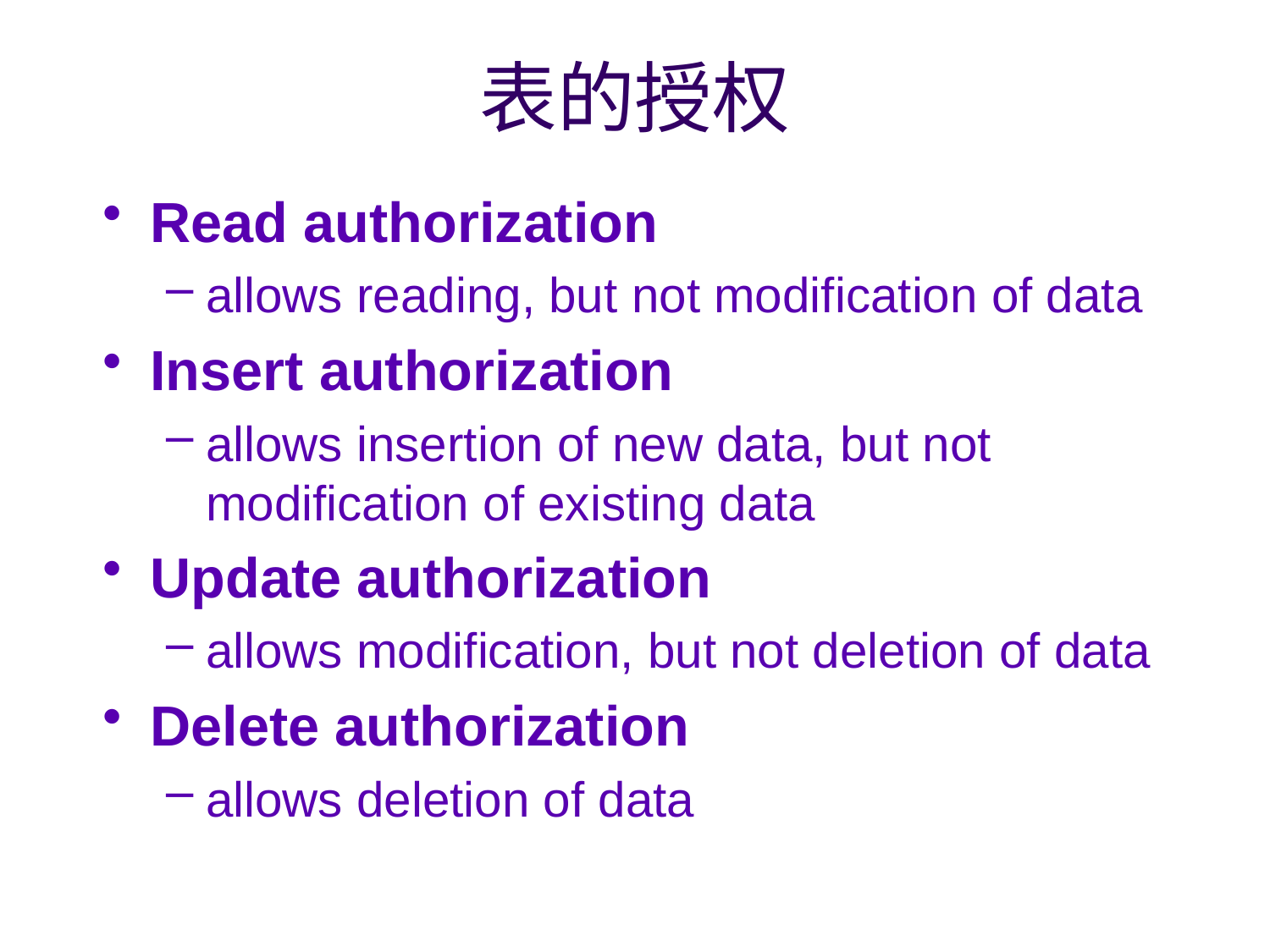

# 表的授权
Read authorization
allows reading, but not modification of data
Insert authorization
allows insertion of new data, but not modification of existing data
Update authorization
allows modification, but not deletion of data
Delete authorization
allows deletion of data